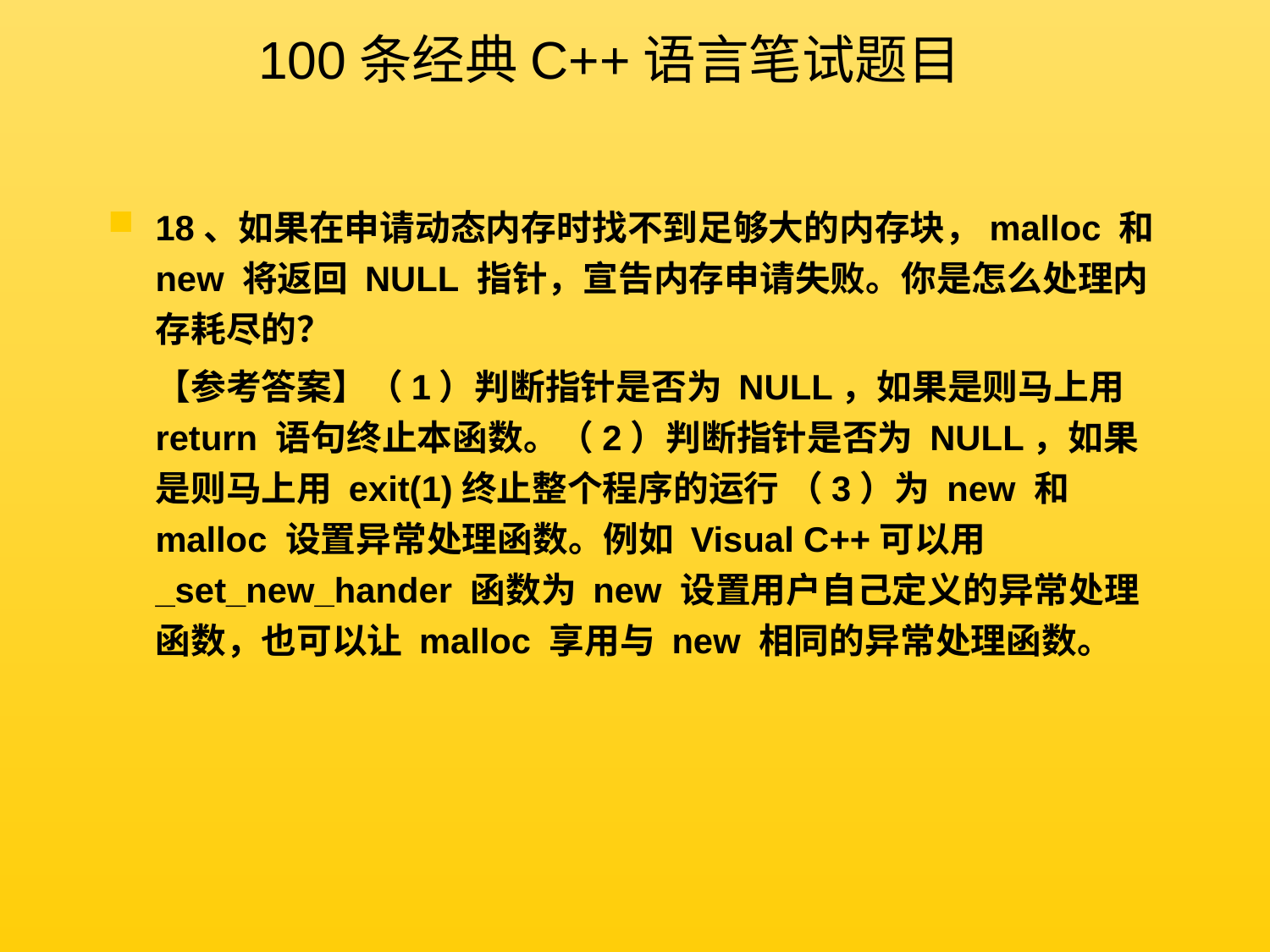

100条经典C++语言笔试题目
18、如果在申请动态内存时找不到足够大的内存块，malloc 和 new 将返回 NULL 指针，宣告内存申请失败。你是怎么处理内存耗尽的？
	【参考答案】（1）判断指针是否为 NULL，如果是则马上用 return 语句终止本函数。（2）判断指针是否为 NULL，如果是则马上用 exit(1)终止整个程序的运行 （3）为 new 和 malloc 设置异常处理函数。例如 Visual C++可以用_set_new_hander 函数为 new 设置用户自己定义的异常处理函数，也可以让 malloc 享用与 new 相同的异常处理函数。